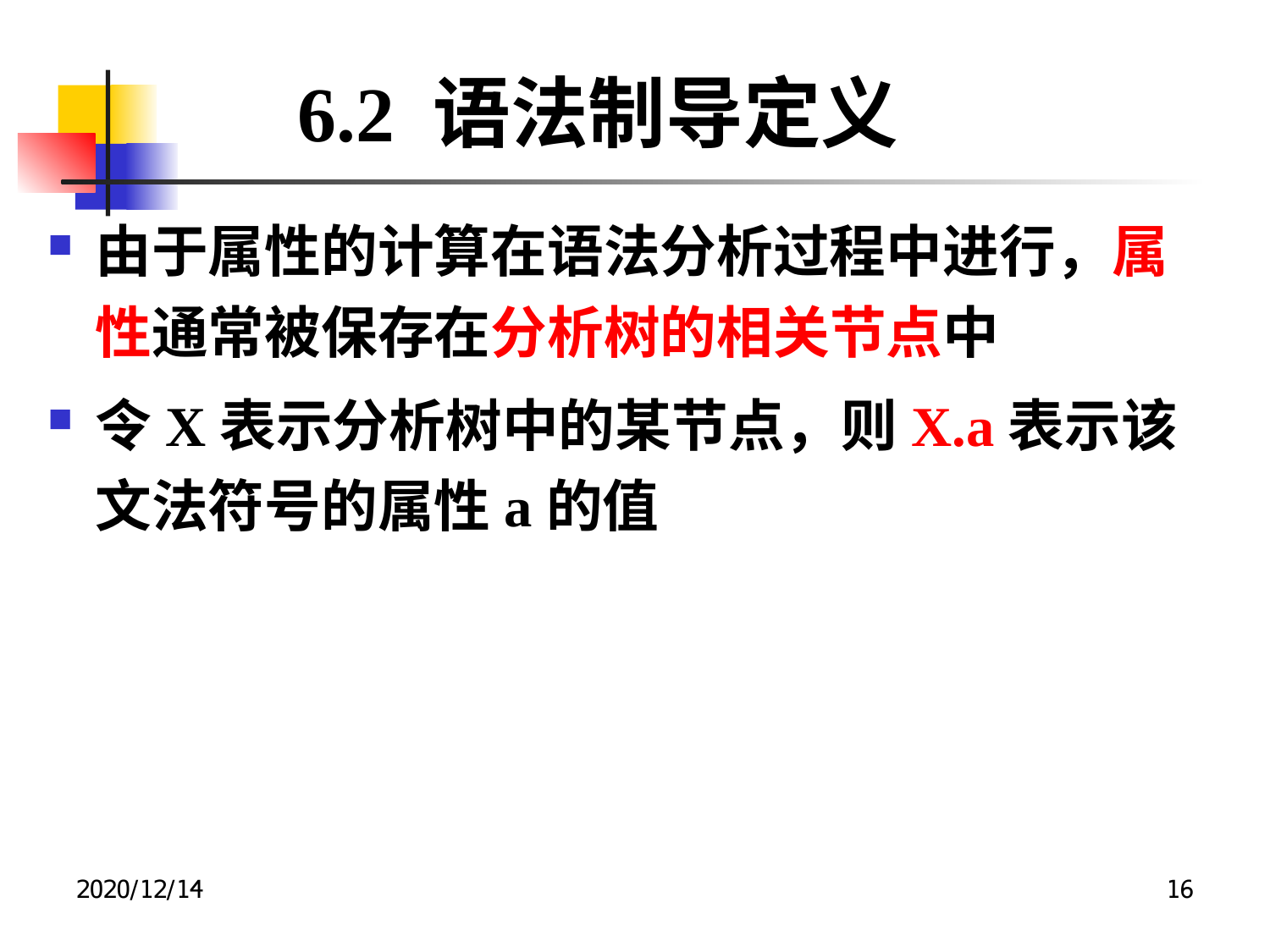

6.2 语法制导定义
由于属性的计算在语法分析过程中进行，属性通常被保存在分析树的相关节点中
令X表示分析树中的某节点，则X.a表示该文法符号的属性a的值
2020/12/14
16